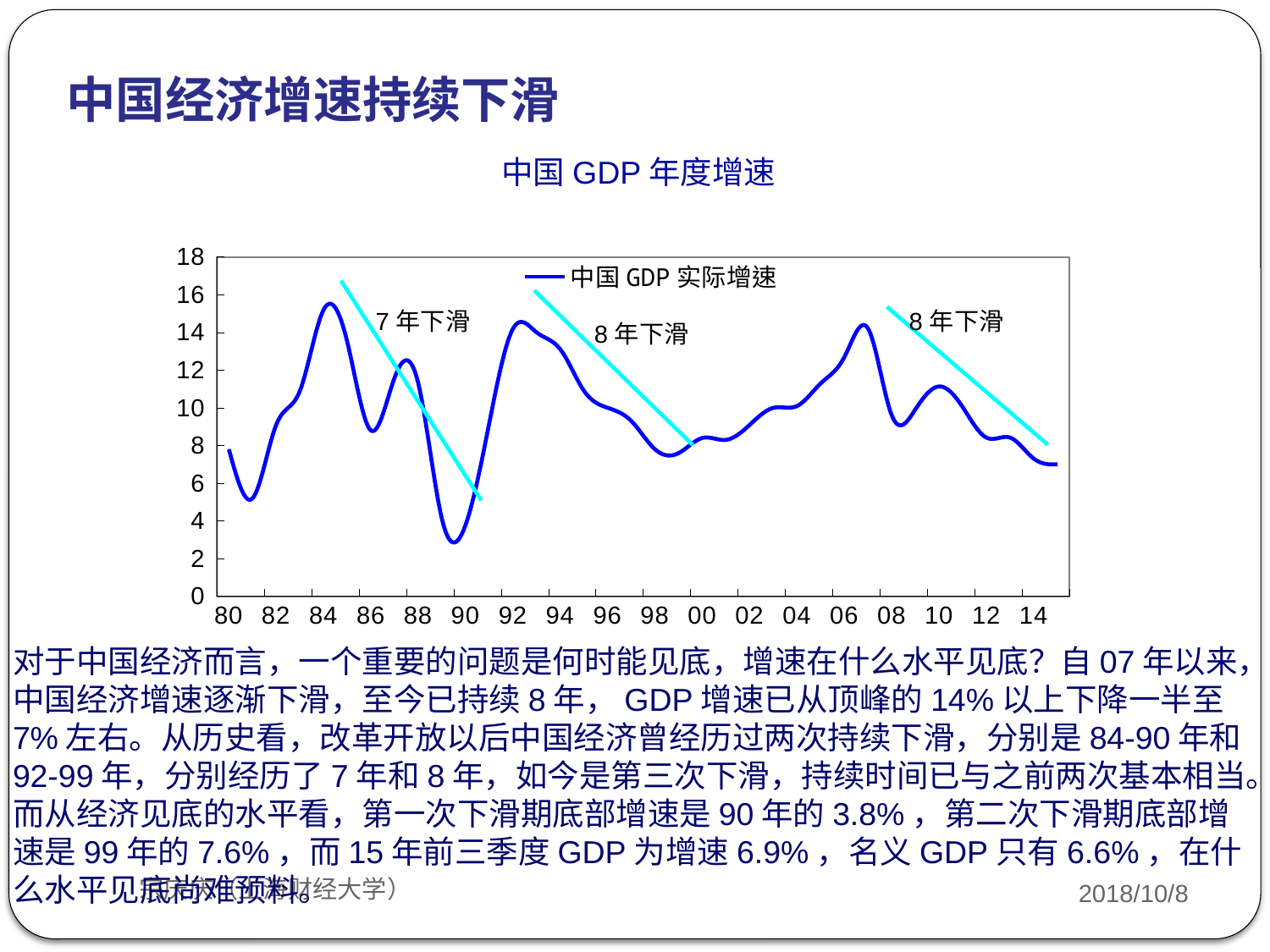

中国经济增速持续下滑
中国GDP年度增速

### Chart

| Category |  |
|---|---|
| 29586 | 7.8 |
| 29951 | 5.2 |
| 30316 | 9.1 |
| 30681 | 10.9 |
| 31047 | 15.2 |
| 31412 | 13.5 |
| 31777 | 8.8 |
| 32142 | 11.6 |
| 32508 | 11.3 |
| 32873 | 4.1 |
| 33238 | 3.8 |
| 33603 | 9.200000000000001 |
| 33969 | 14.2 |
| 34334 | 14.0 |
| 34699 | 13.1 |
| 35064 | 10.9 |
| 35430 | 10.0 |
| 35795 | 9.3 |
| 36160 | 7.8 |
| 36525 | 7.6 |
| 36891 | 8.4 |
| 37256 | 8.3 |
| 37621 | 9.1 |
| 37986 | 10.0 |
| 38352 | 10.1 |
| 38717 | 11.3 |
| 39082 | 12.7 |
| 39447 | 14.2 |
| 39813 | 9.6 |
| 40178 | 9.926421573540352 |
| 40543 | 11.134404228194654 |
| 40908 | 10.027086794761559 |
| 41274 | 8.416443255222527 |
| 41639 | 8.416443255222527 |
| 42004 | 7.3 |
| 42369 | 7.0 |
对于中国经济而言，一个重要的问题是何时能见底，增速在什么水平见底？自07年以来，中国经济增速逐渐下滑，至今已持续8年，GDP增速已从顶峰的14%以上下降一半至7%左右。从历史看，改革开放以后中国经济曾经历过两次持续下滑，分别是84-90年和92-99年，分别经历了7年和8年，如今是第三次下滑，持续时间已与之前两次基本相当。而从经济见底的水平看，第一次下滑期底部增速是90年的3.8%，第二次下滑期底部增速是99年的7.6%，而15年前三季度GDP为增速6.9%，名义GDP只有6.6%，在什么水平见底尚难预料。
宗庆庆（上海财经大学）
2018/10/8